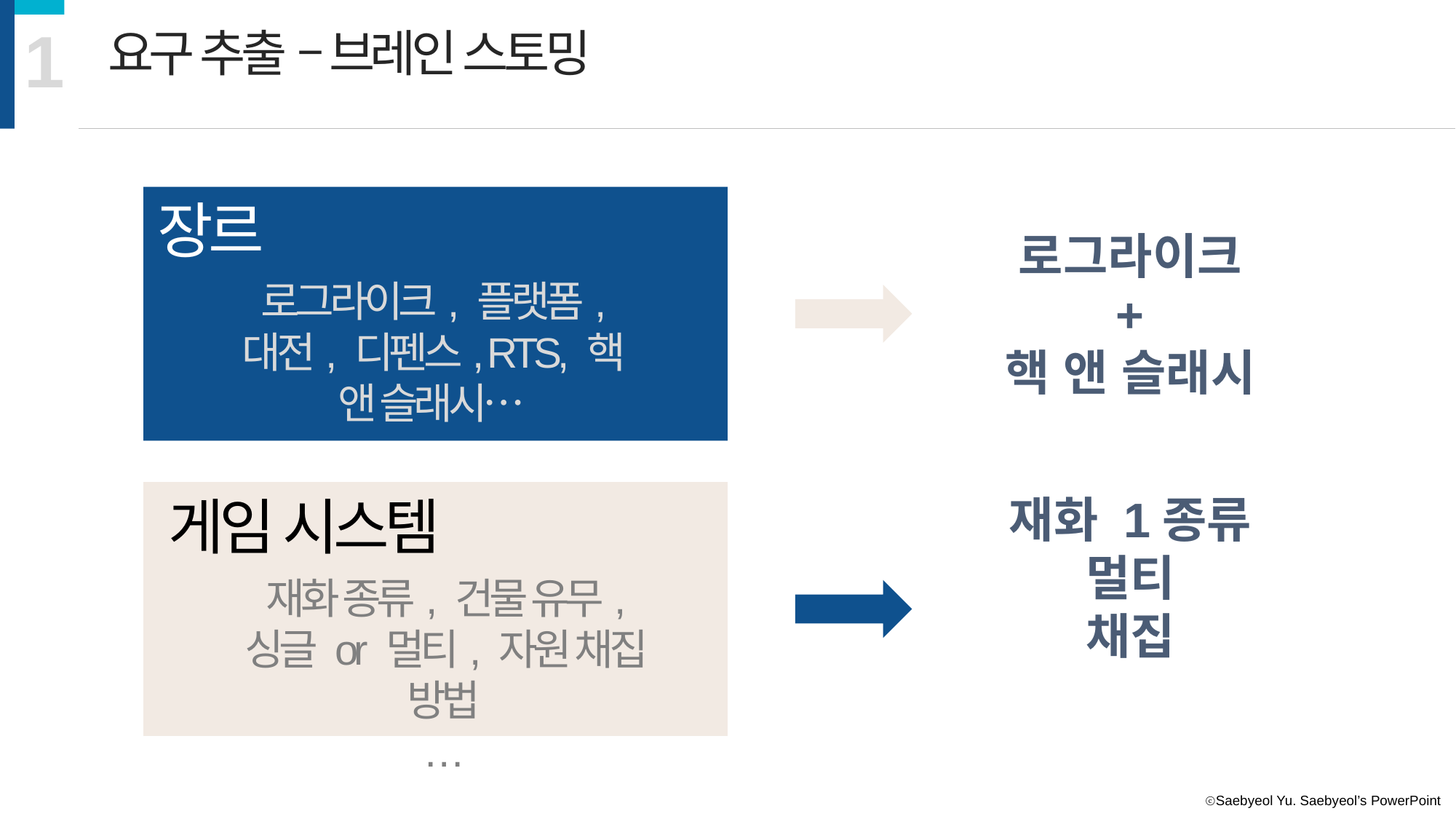

1
요구 추출 – 브레인 스토밍

장르
로그라이크
+
핵 앤 슬래시
로그라이크, 플랫폼, 대전, 디펜스, RTS, 핵 앤 슬래시…

게임 시스템
재화 1종류
멀티
채집
재화 종류, 건물 유무, 싱글 or 멀티, 자원 채집 방법
…